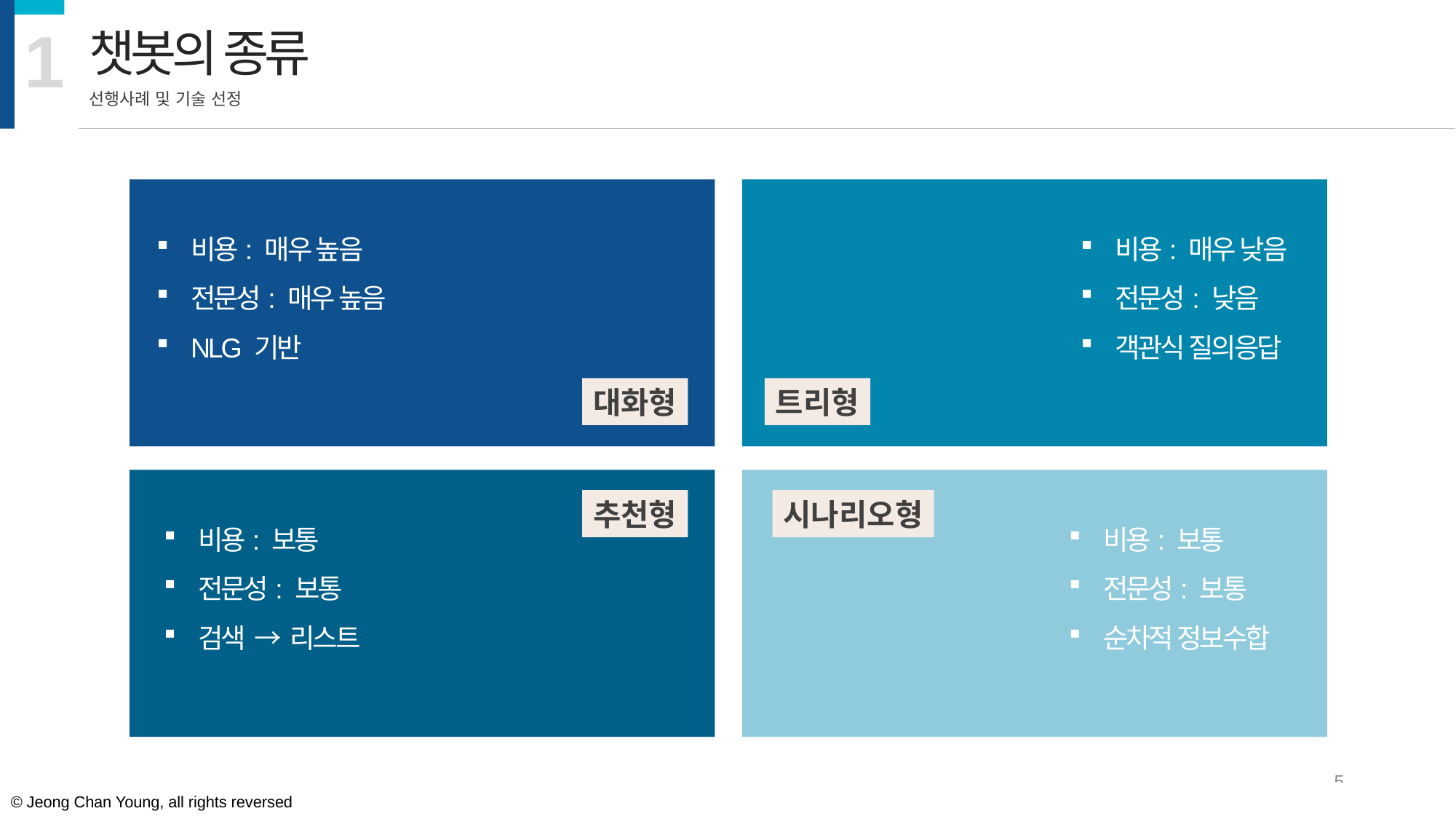

1
챗봇의 종류
선행사례 및 기술 선정

비용: 매우 높음
전문성: 매우 높음
NLG 기반
비용: 매우 낮음
전문성: 낮음
객관식 질의응답

대화형
트리형

추천형
시나리오형
비용: 보통
전문성: 보통
검색  →  리스트
비용: 보통
전문성: 보통
순차적 정보수합
5
© Jeong Chan Young, all rights reversed
© 정 찬영 all rights55 reversed.